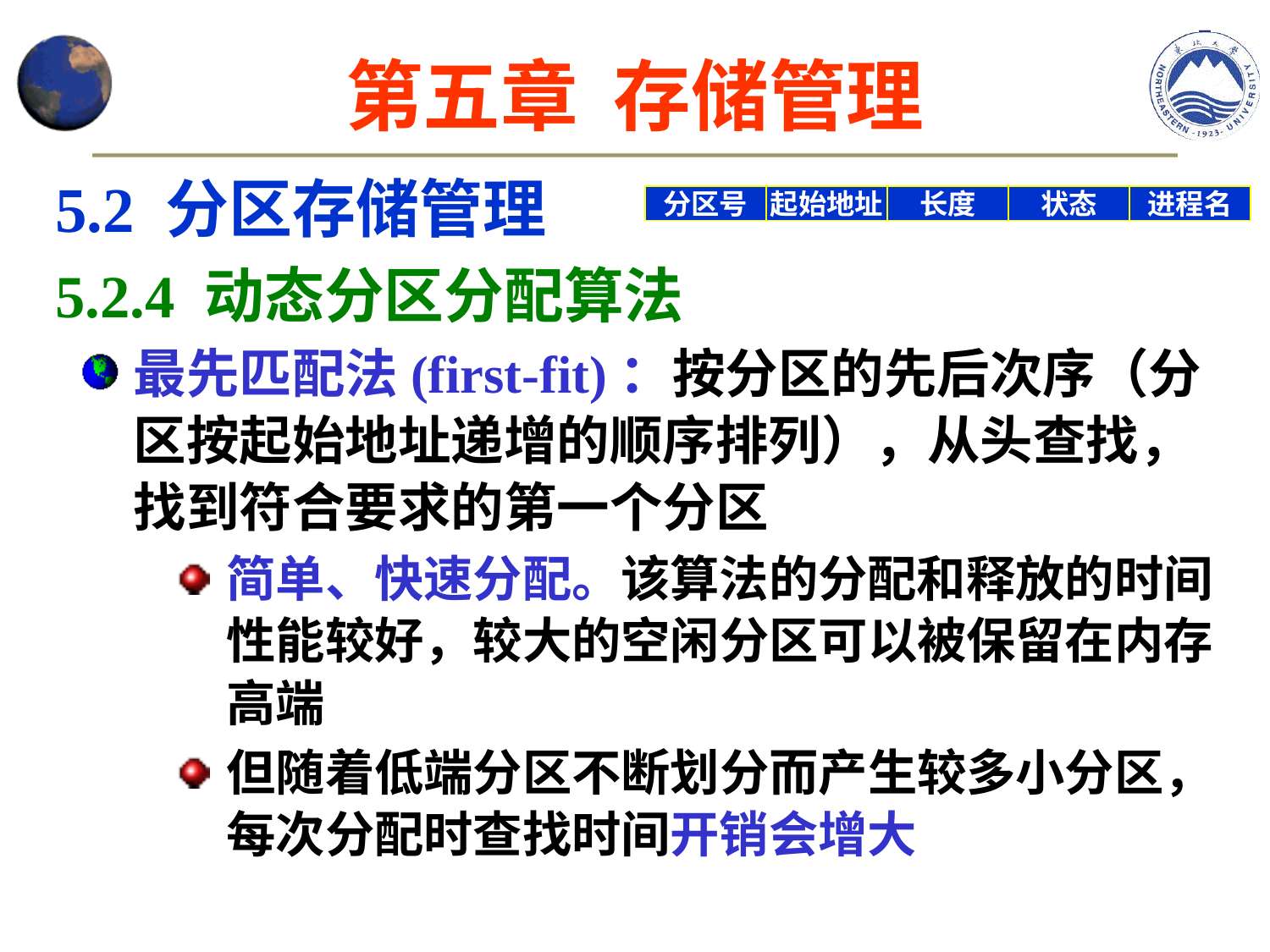

第五章  存储管理
5.2 分区存储管理
5.2.4 动态分区分配算法
最先匹配法(first-fit)：按分区的先后次序（分区按起始地址递增的顺序排列），从头查找，找到符合要求的第一个分区
简单、快速分配。该算法的分配和释放的时间性能较好，较大的空闲分区可以被保留在内存高端
但随着低端分区不断划分而产生较多小分区，每次分配时查找时间开销会增大
分区号
起始地址
长度
状态
进程名